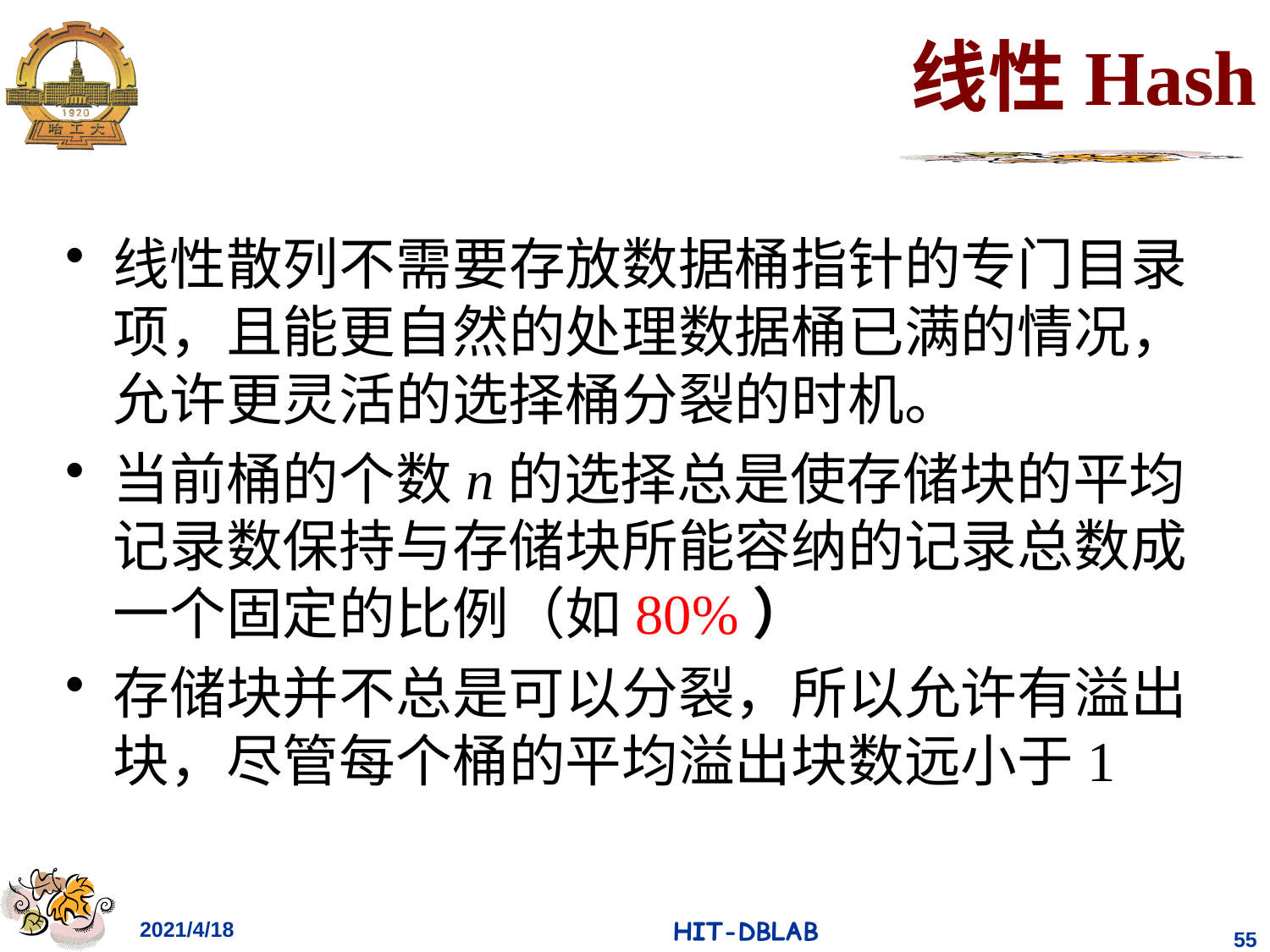

# 线性Hash
线性散列不需要存放数据桶指针的专门目录项，且能更自然的处理数据桶已满的情况，允许更灵活的选择桶分裂的时机。
当前桶的个数n的选择总是使存储块的平均记录数保持与存储块所能容纳的记录总数成一个固定的比例（如80%）
存储块并不总是可以分裂，所以允许有溢出块，尽管每个桶的平均溢出块数远小于1

2021/4/18
HIT-DBLAB
55